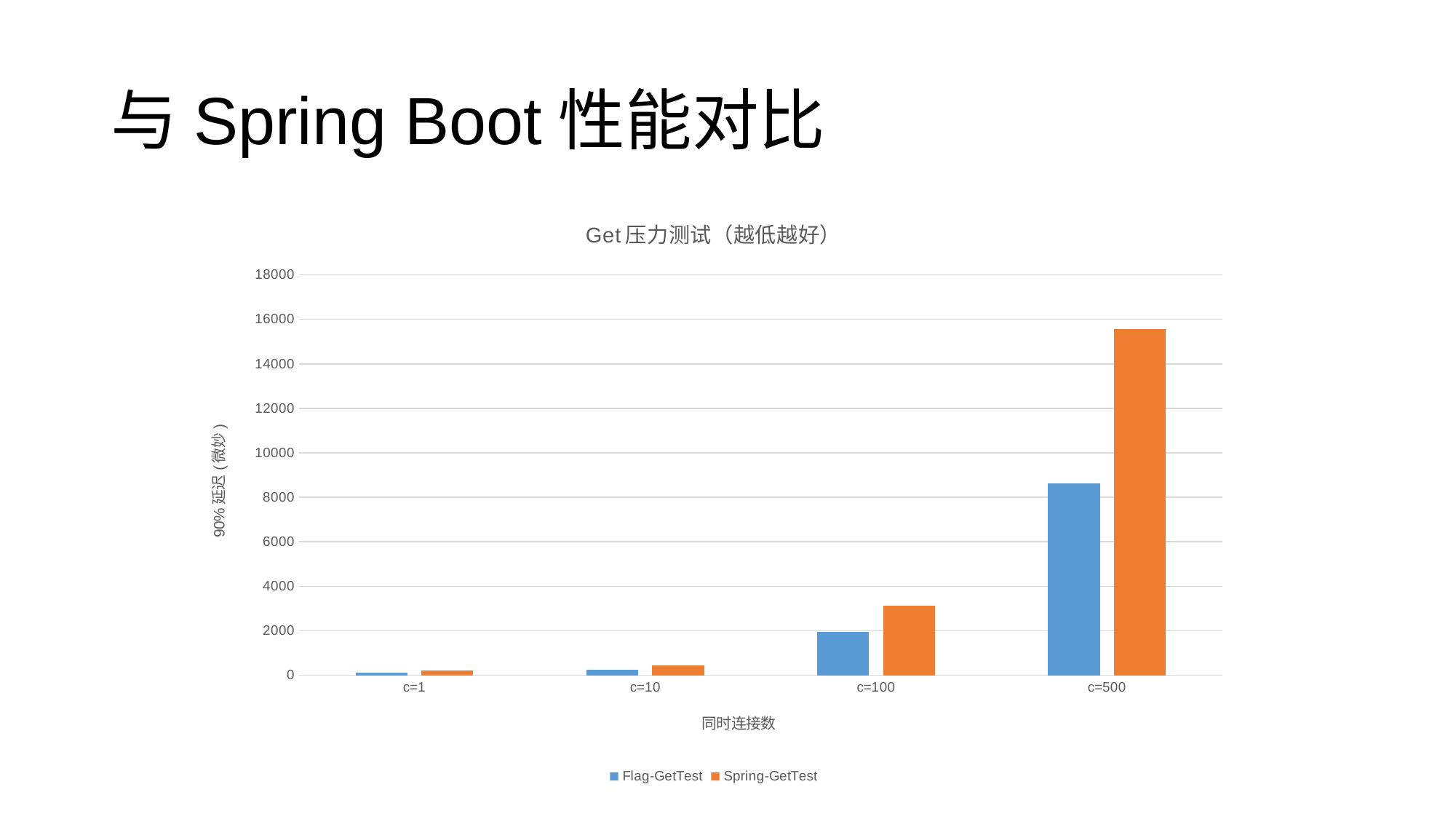

# 与Spring Boot性能对比

### Chart: Get压力测试（越低越好）

| Category | Flag-GetTest | Spring-GetTest |
|---|---|---|
| c=1 | 125.0 | 205.0 |
| c=10 | 250.0 | 435.0 |
| c=100 | 1960.0 | 3110.0 |
| c=500 | 8620.0 | 15550.0 |